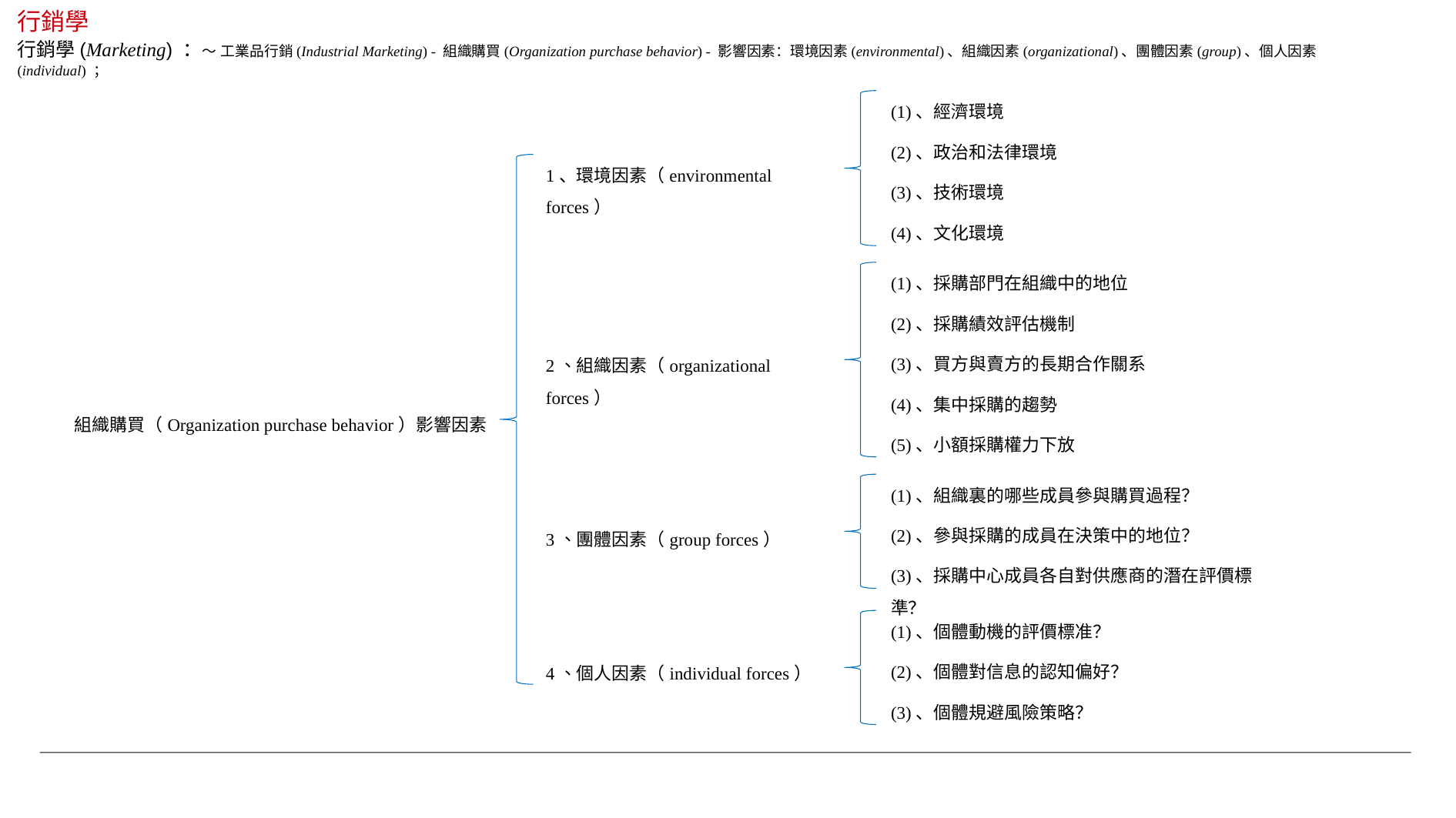

行銷學
行銷學(Marketing) ：～ 工業品行銷(Industrial Marketing) - 組織購買(Organization purchase behavior) - 影響因素：環境因素(environmental)、組織因素(organizational)、團體因素(group)、個人因素(individual) ；
(1)、經濟環境

(2)、政治和法律環境
1、環境因素（environmental forces）

(3)、技術環境
(4)、文化環境
(1)、採購部門在組織中的地位

(2)、採購績效評估機制
(3)、買方與賣方的長期合作關系
2、組織因素（organizational forces）
(4)、集中採購的趨勢
組織購買（Organization purchase behavior）影響因素
(5)、小額採購權力下放
(1)、組織裏的哪些成員參與購買過程？

(2)、參與採購的成員在決策中的地位？
3、團體因素（group forces）
(3)、採購中心成員各自對供應商的潛在評價標準？
(1)、個體動機的評價標准？

(2)、個體對信息的認知偏好？
4、個人因素（individual forces）
(3)、個體規避風險策略？